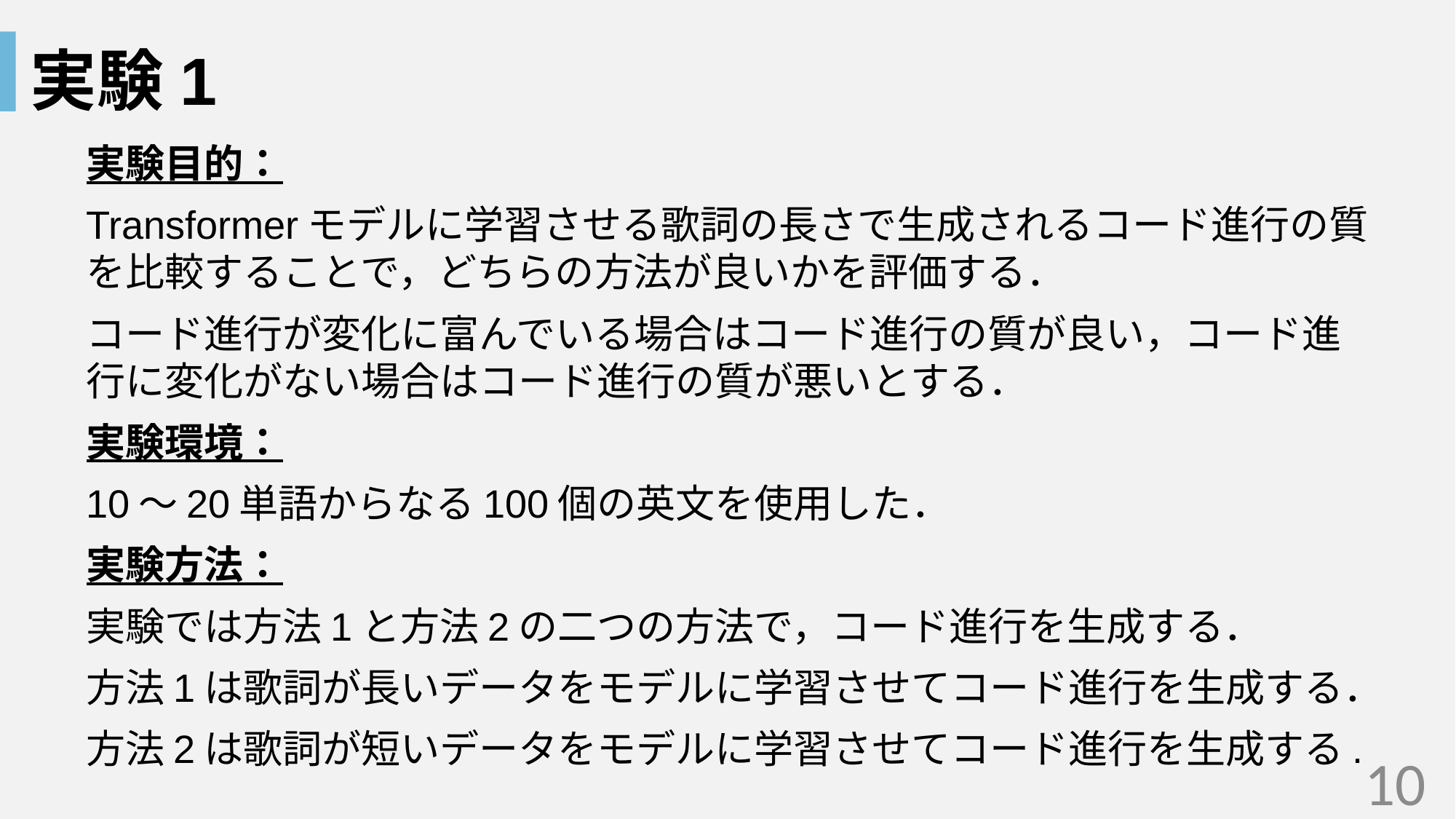

# 実験1
実験目的：
Transformerモデルに学習させる歌詞の長さで生成されるコード進行の質を比較することで，どちらの方法が良いかを評価する．
コード進行が変化に富んでいる場合はコード進行の質が良い，コード進行に変化がない場合はコード進行の質が悪いとする．
実験環境：
10～20単語からなる100個の英文を使用した．
実験方法：
実験では方法1と方法2の二つの方法で，コード進行を生成する．
方法1は歌詞が長いデータをモデルに学習させてコード進行を生成する．
方法2は歌詞が短いデータをモデルに学習させてコード進行を生成する.

10